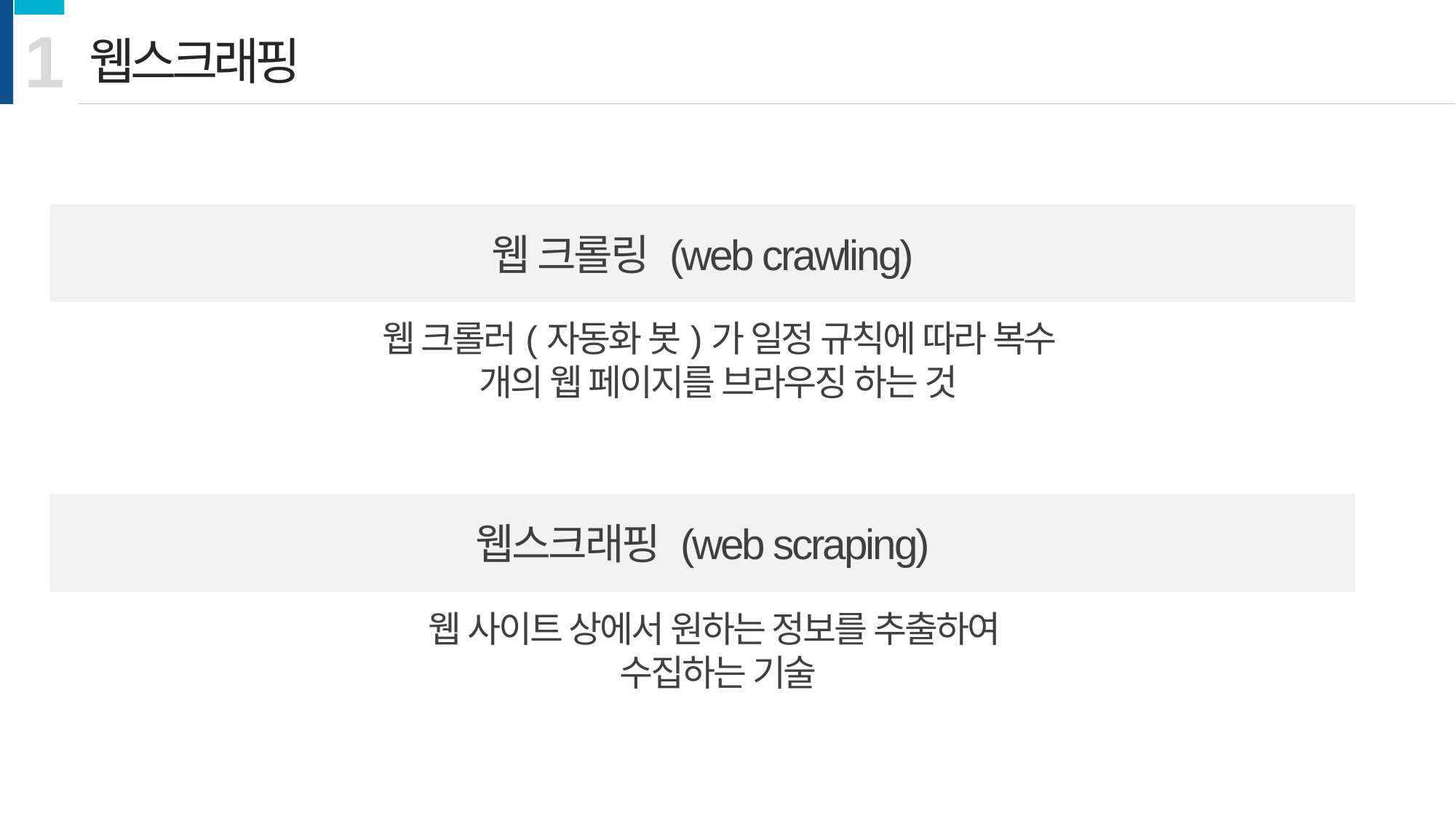

1
웹스크래핑
웹 크롤링 (web crawling)
웹 크롤러(자동화 봇)가 일정 규칙에 따라 복수 개의 웹 페이지를 브라우징 하는 것
웹스크래핑 (web scraping)
웹 사이트 상에서 원하는 정보를 추출하여
수집하는 기술